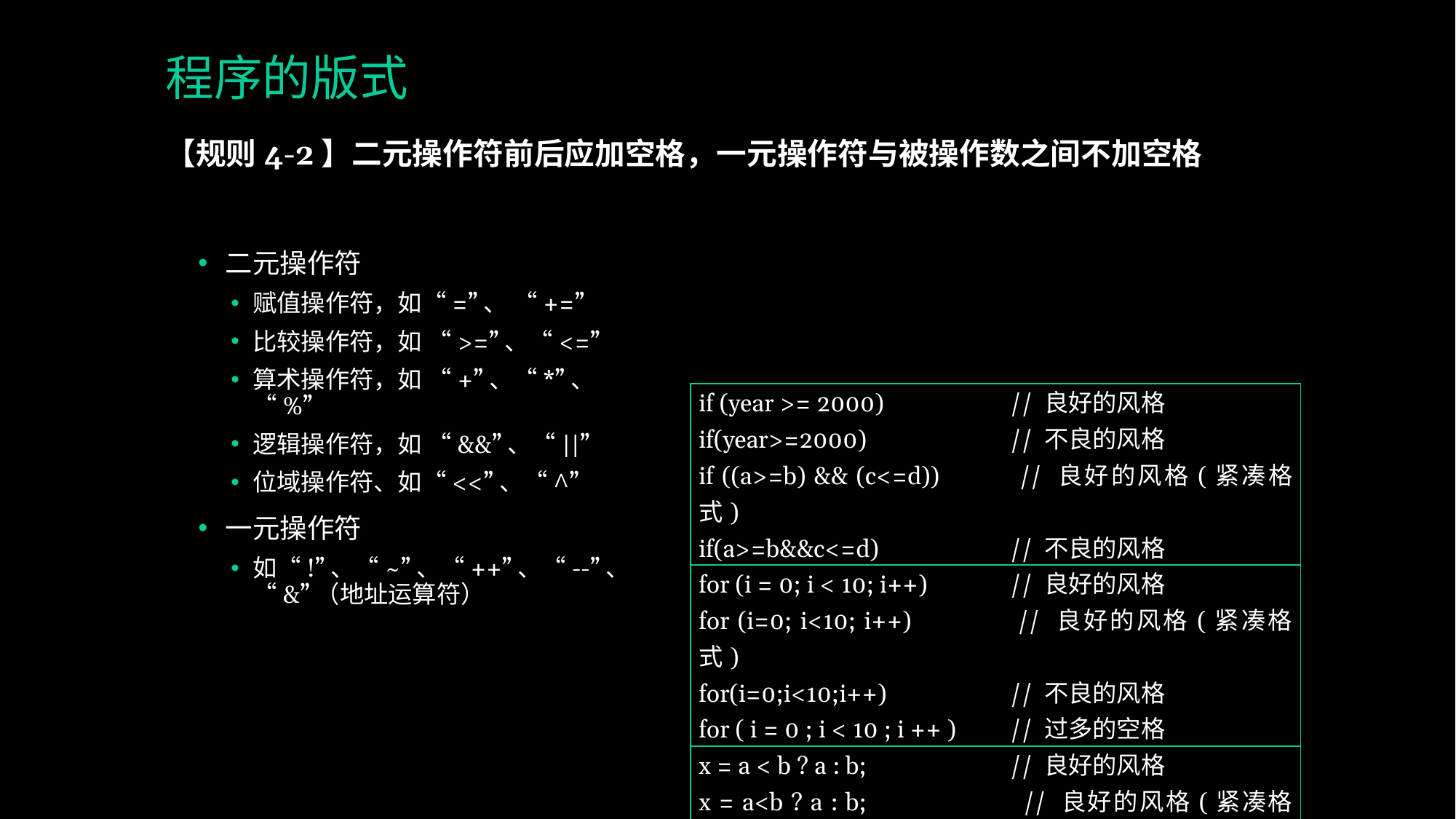

# 程序的版式
【规则4-2】二元操作符前后应加空格，一元操作符与被操作数之间不加空格
二元操作符
赋值操作符，如“=”、 “+=”
比较操作符，如 “>=”、“<=”
算术操作符，如 “+”、“*”、“%”
逻辑操作符，如 “&&”、“||”
位域操作符、如“<<”、“^”
一元操作符
如“!”、“~”、“++”、“--”、“&”（地址运算符）
| if (year >= 2000) // 良好的风格 if(year>=2000) // 不良的风格 if ((a>=b) && (c<=d)) // 良好的风格(紧凑格式) if(a>=b&&c<=d) // 不良的风格 |
| --- |
| for (i = 0; i < 10; i++) // 良好的风格 for (i=0; i<10; i++) // 良好的风格(紧凑格式) for(i=0;i<10;i++) // 不良的风格 for ( i = 0 ; i < 10 ; i ++ ) // 过多的空格 |
| x = a < b ? a : b; // 良好的风格 x = a<b ? a : b; // 良好的风格(紧凑格式) x=a<b?a:b; // 不良的风格 |